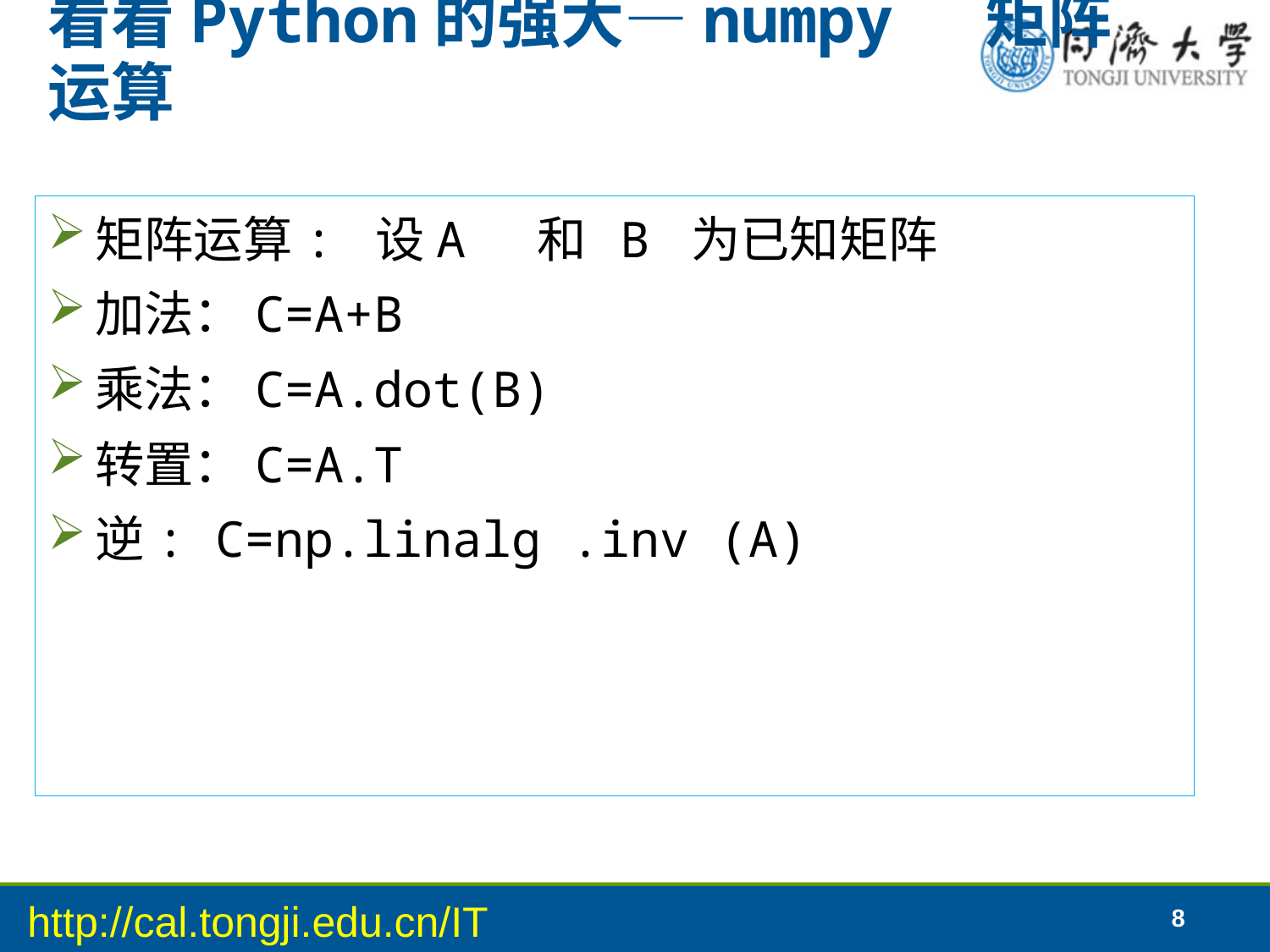

# 看看Python的强大—numpy  矩阵运算
矩阵运算: 设A  和  B 为已知矩阵
加法：C=A+B
乘法：C=A.dot(B)
转置：C=A.T
逆: C=np.linalg .inv (A)